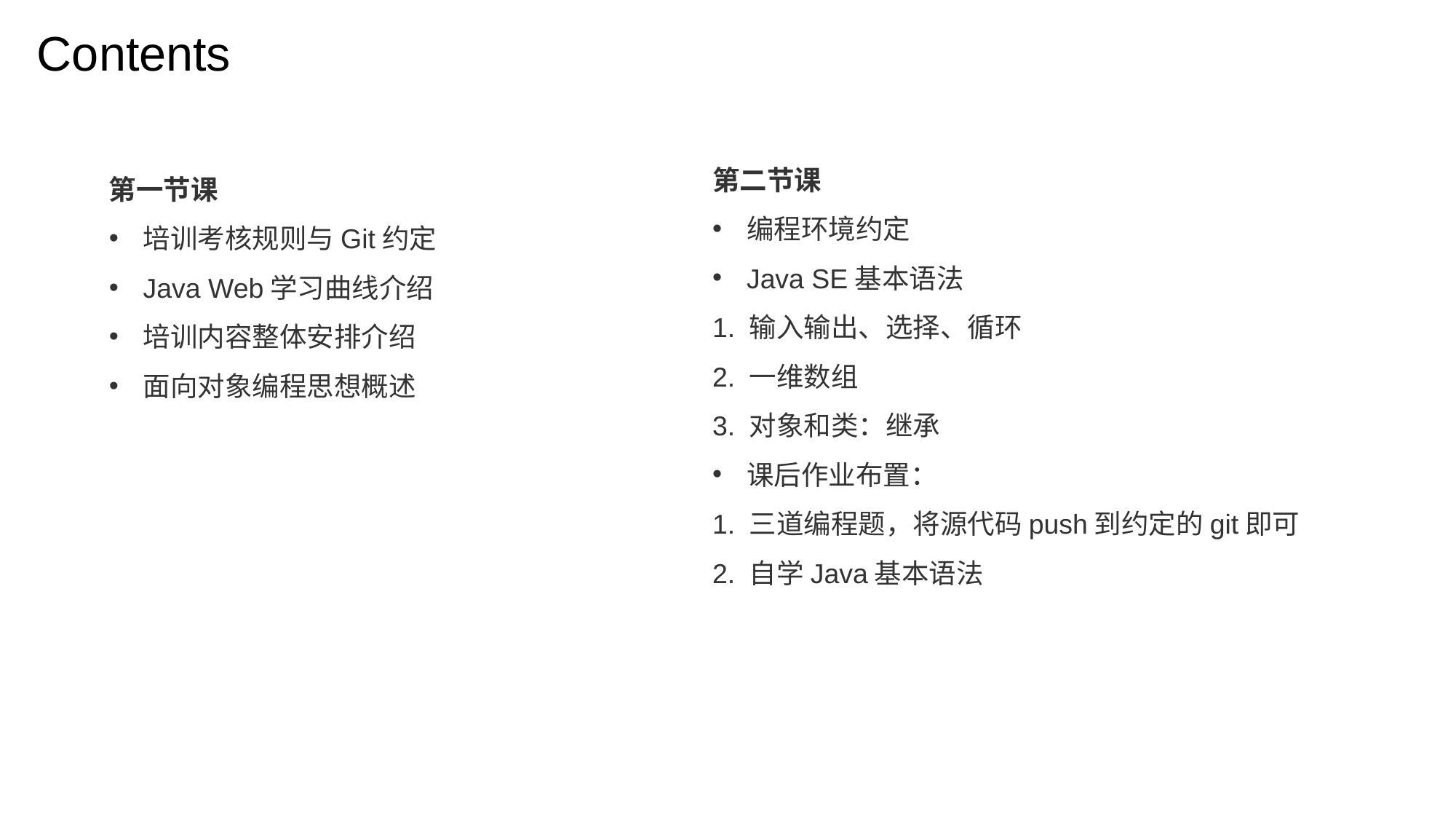

Contents
第二节课
编程环境约定
Java SE基本语法
1. 输入输出、选择、循环
2. 一维数组
3. 对象和类：继承
课后作业布置：
1. 三道编程题，将源代码push到约定的git即可
2. 自学Java基本语法

第一节课
培训考核规则与Git约定
Java Web学习曲线介绍
培训内容整体安排介绍
面向对象编程思想概述